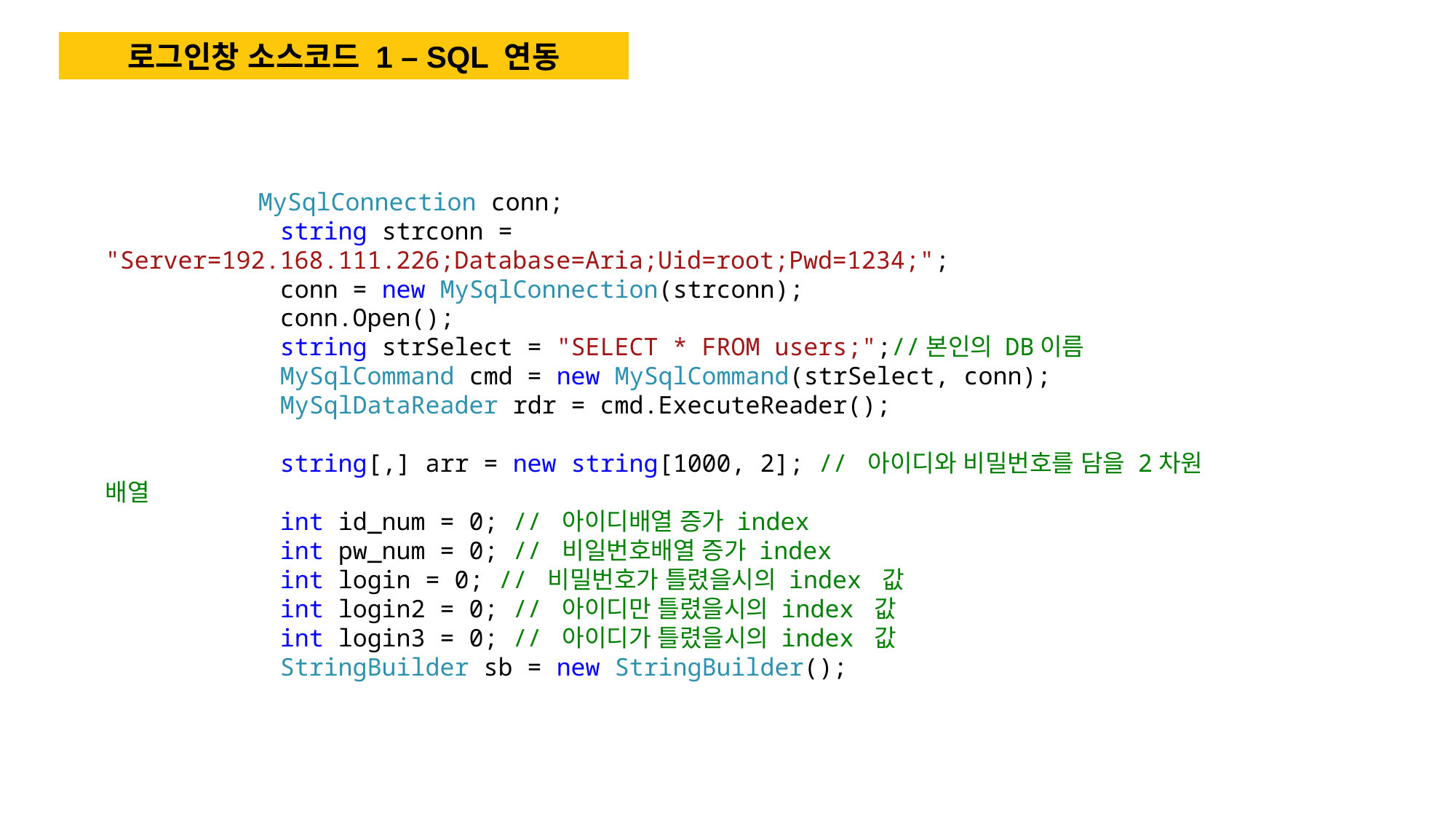

로그인창 소스코드 1 – SQL 연동
	   MySqlConnection conn;
            string strconn = "Server=192.168.111.226;Database=Aria;Uid=root;Pwd=1234;";
            conn = new MySqlConnection(strconn);
            conn.Open();
            string strSelect = "SELECT * FROM users;";//본인의 DB이름
            MySqlCommand cmd = new MySqlCommand(strSelect, conn);
            MySqlDataReader rdr = cmd.ExecuteReader();

            string[,] arr = new string[1000, 2]; // 아이디와 비밀번호를 담을 2차원 배열
            int id_num = 0; // 아이디배열 증가 index
            int pw_num = 0; // 비일번호배열 증가 index
            int login = 0; // 비밀번호가 틀렸을시의 index 값
            int login2 = 0; // 아이디만 틀렸을시의 index 값
            int login3 = 0; // 아이디가 틀렸을시의 index 값
            StringBuilder sb = new StringBuilder();